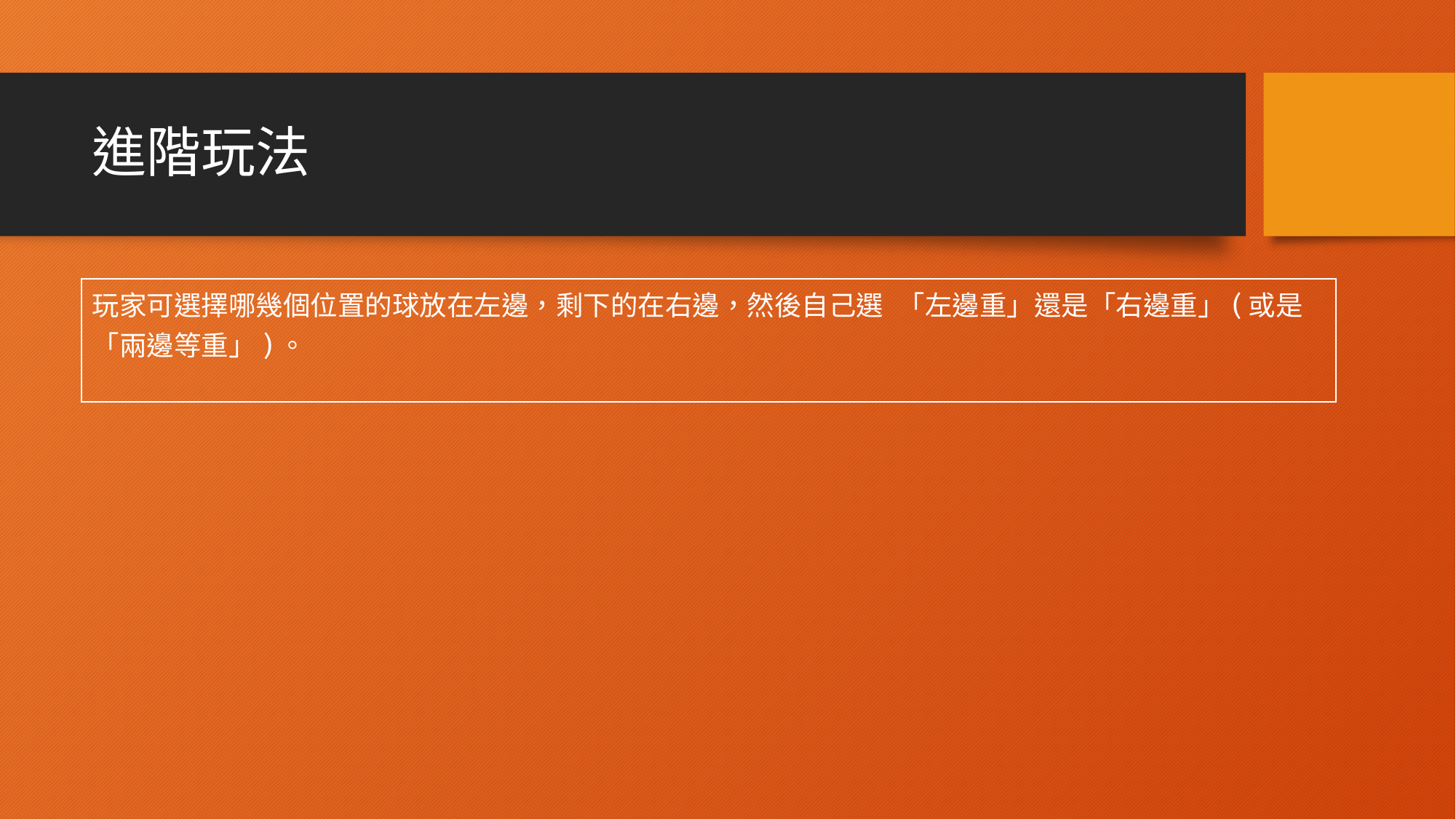

# 進階玩法
| 玩家可選擇哪幾個位置的球放在左邊，剩下的在右邊，然後自己選­「左邊重」還是「右邊重」(或是「兩邊等重」)。 |
| --- |